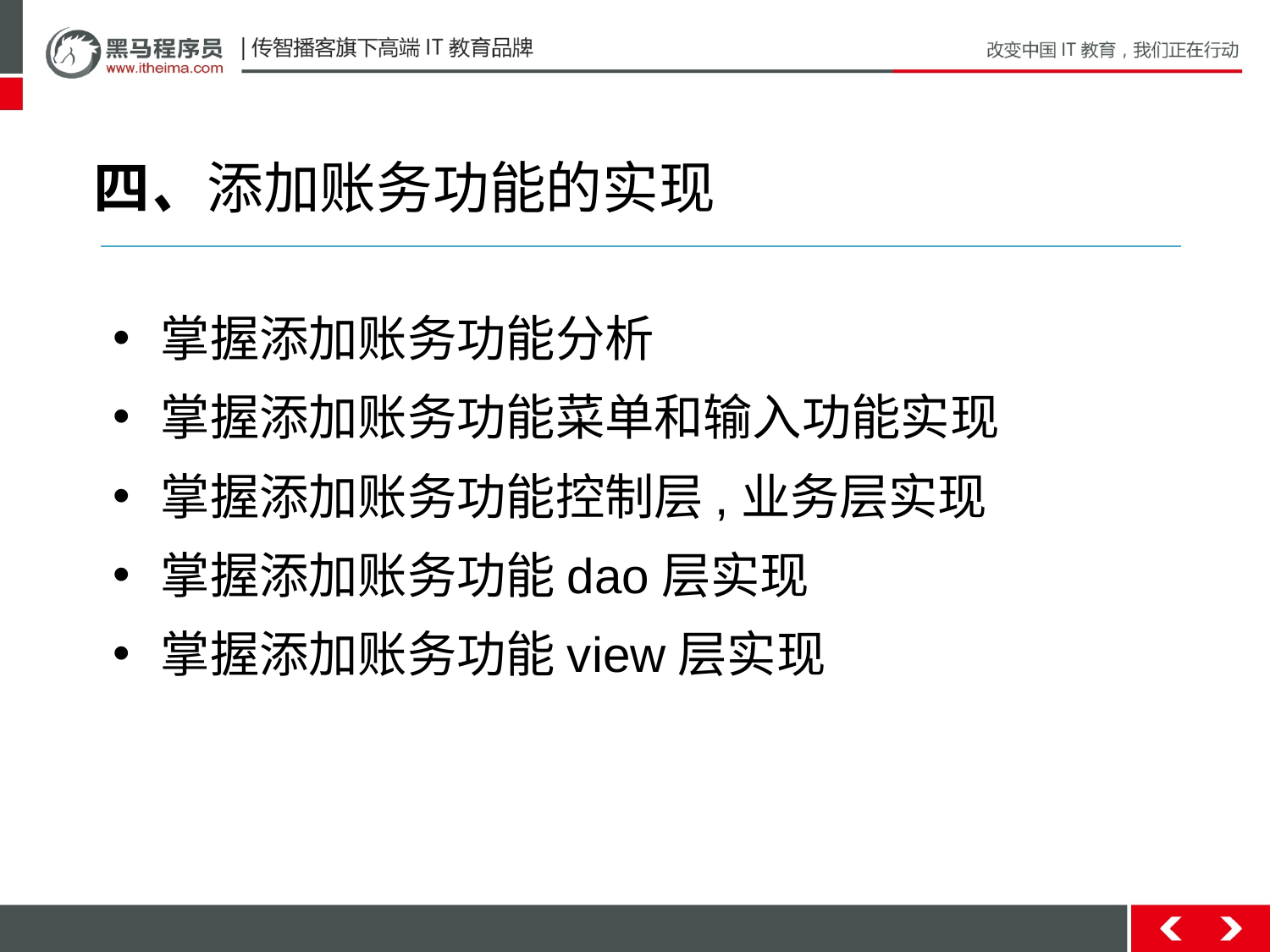

四、添加账务功能的实现
掌握添加账务功能分析
掌握添加账务功能菜单和输入功能实现
掌握添加账务功能控制层,业务层实现
掌握添加账务功能dao层实现
掌握添加账务功能view层实现